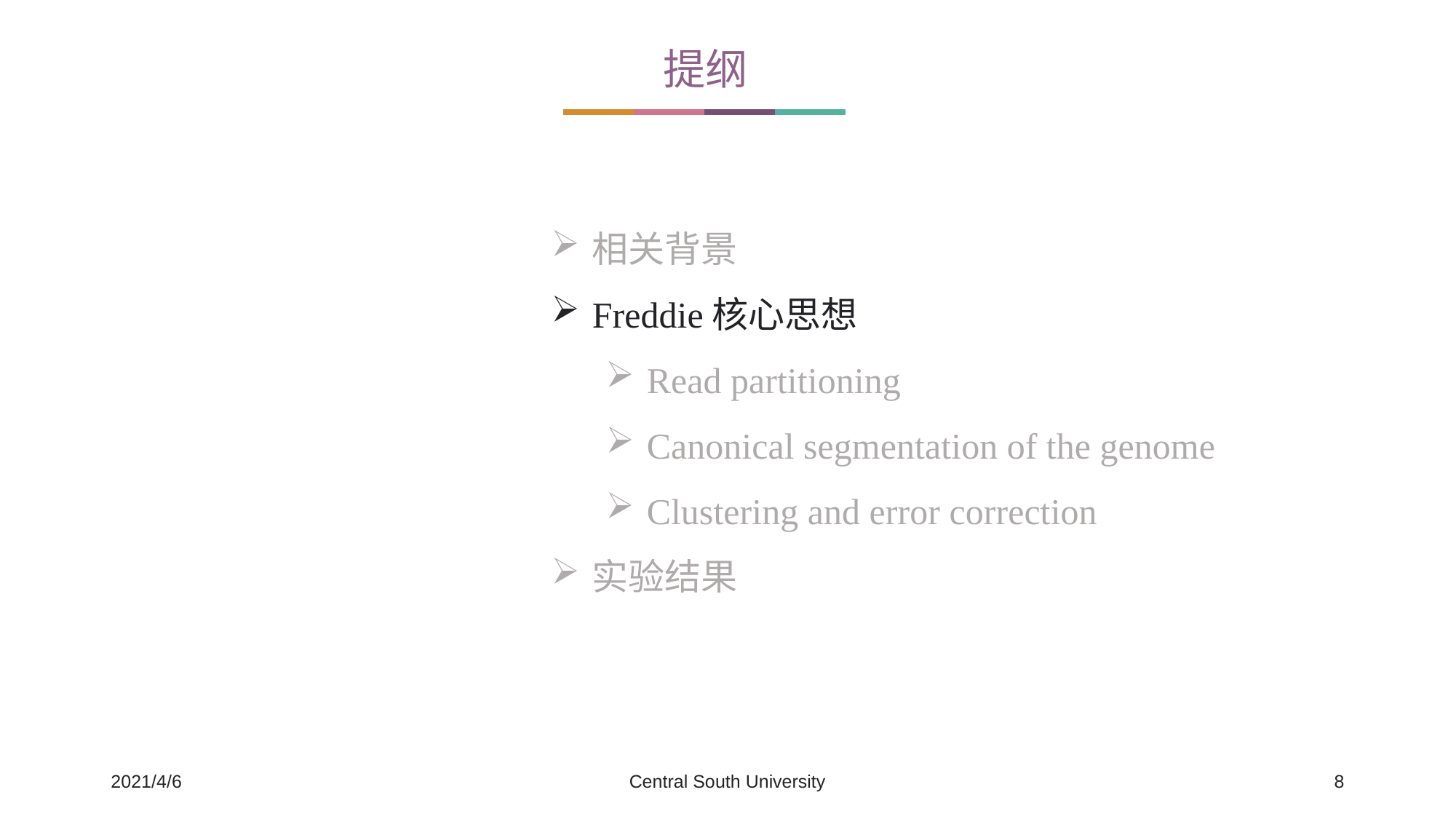

提纲
相关背景
Freddie核心思想
Read partitioning
Canonical segmentation of the genome
Clustering and error correction
实验结果
Central South University
2021/4/6
8